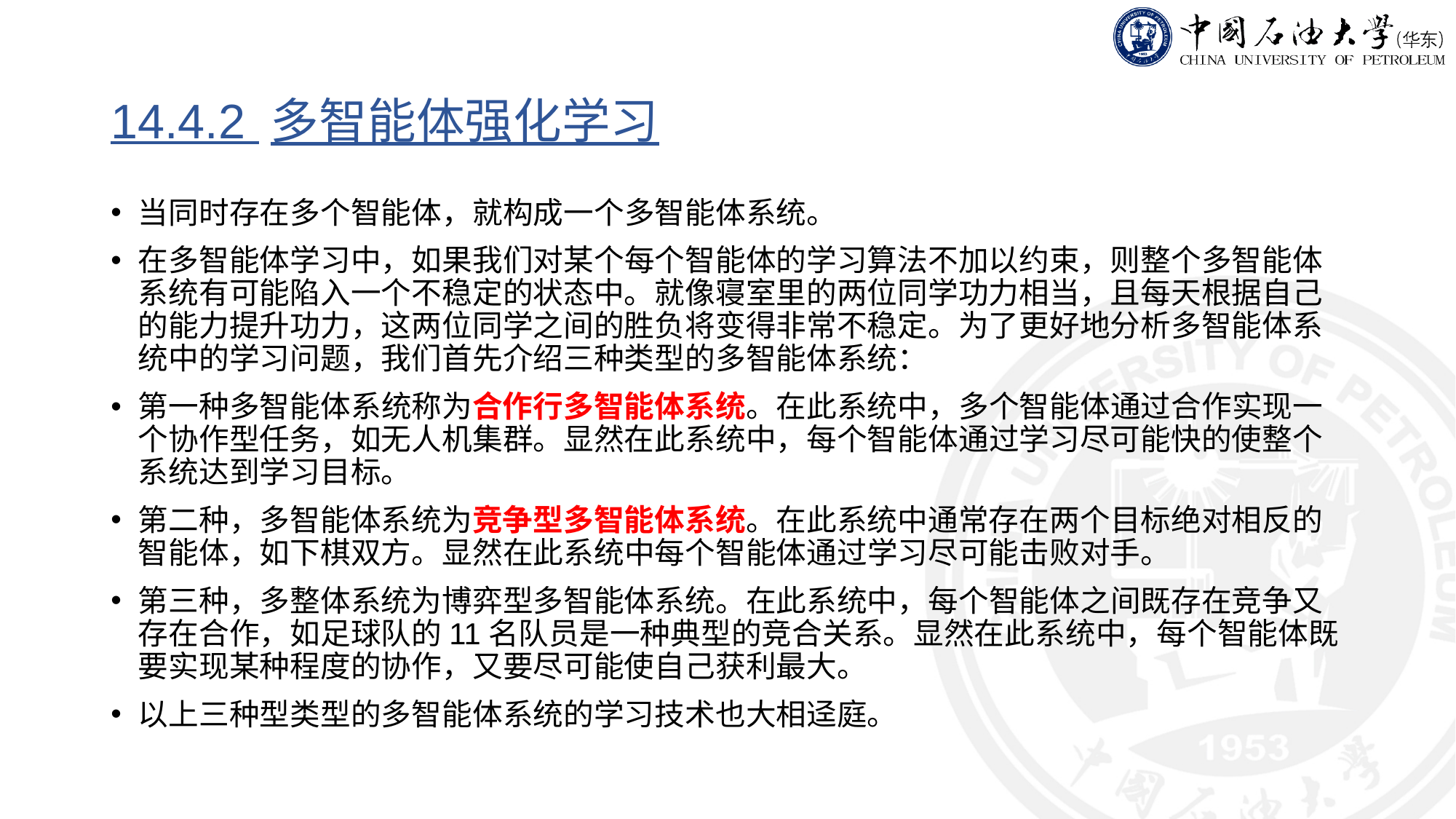

# 14.4.2 多智能体强化学习
当同时存在多个智能体，就构成一个多智能体系统。
在多智能体学习中，如果我们对某个每个智能体的学习算法不加以约束，则整个多智能体系统有可能陷入一个不稳定的状态中。就像寝室里的两位同学功力相当，且每天根据自己的能力提升功力，这两位同学之间的胜负将变得非常不稳定。为了更好地分析多智能体系统中的学习问题，我们首先介绍三种类型的多智能体系统：
第一种多智能体系统称为合作行多智能体系统。在此系统中，多个智能体通过合作实现一个协作型任务，如无人机集群。显然在此系统中，每个智能体通过学习尽可能快的使整个系统达到学习目标。
第二种，多智能体系统为竞争型多智能体系统。在此系统中通常存在两个目标绝对相反的智能体，如下棋双方。显然在此系统中每个智能体通过学习尽可能击败对手。
第三种，多整体系统为博弈型多智能体系统。在此系统中，每个智能体之间既存在竞争又存在合作，如足球队的11名队员是一种典型的竞合关系。显然在此系统中，每个智能体既要实现某种程度的协作，又要尽可能使自己获利最大。
以上三种型类型的多智能体系统的学习技术也大相迳庭。